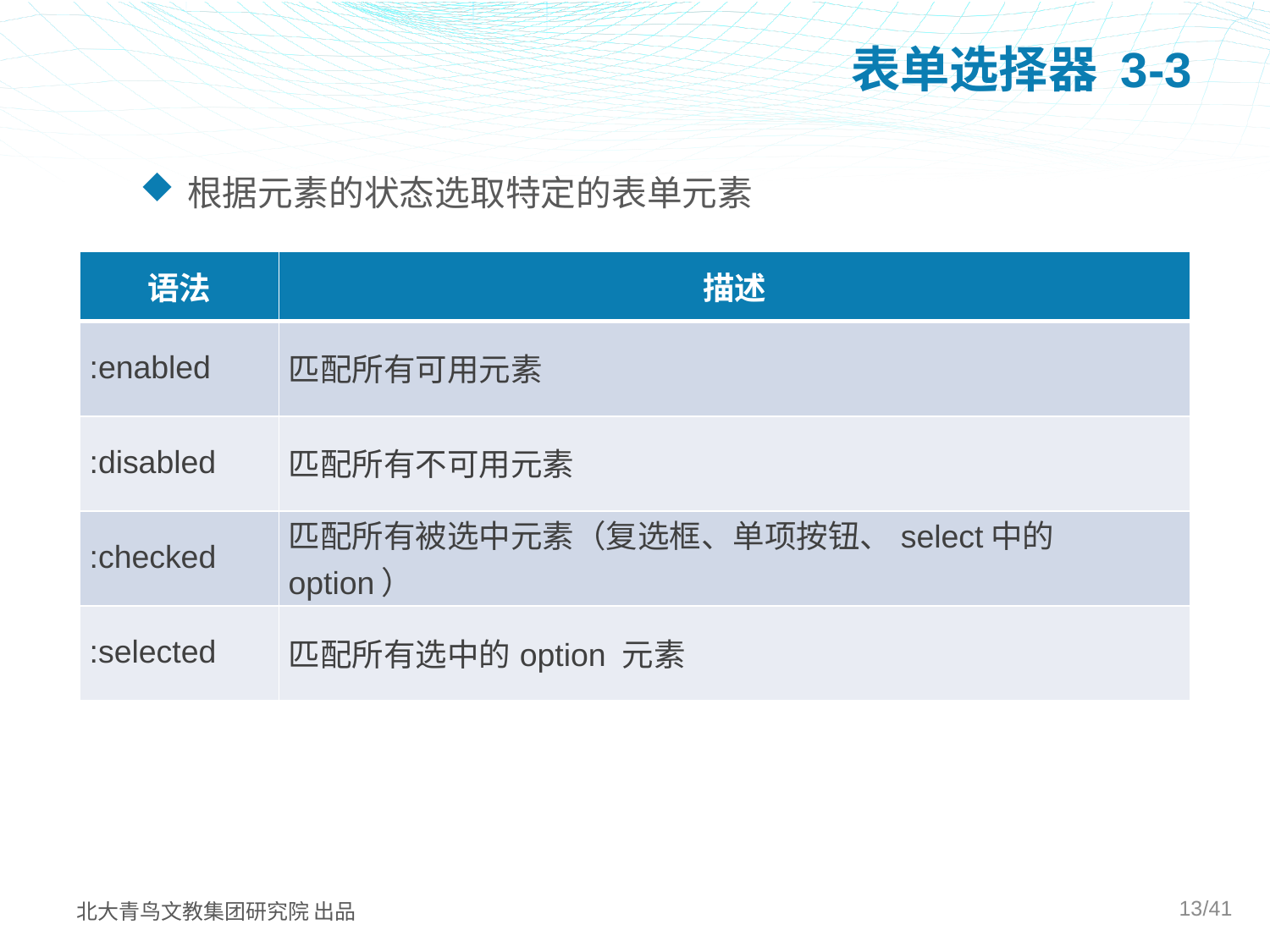

# 表单选择器 3-3
根据元素的状态选取特定的表单元素
| 语法 | 描述 |
| --- | --- |
| :enabled | 匹配所有可用元素 |
| :disabled | 匹配所有不可用元素 |
| :checked | 匹配所有被选中元素（复选框、单项按钮、select中的option） |
| :selected | 匹配所有选中的option 元素 |
13/41